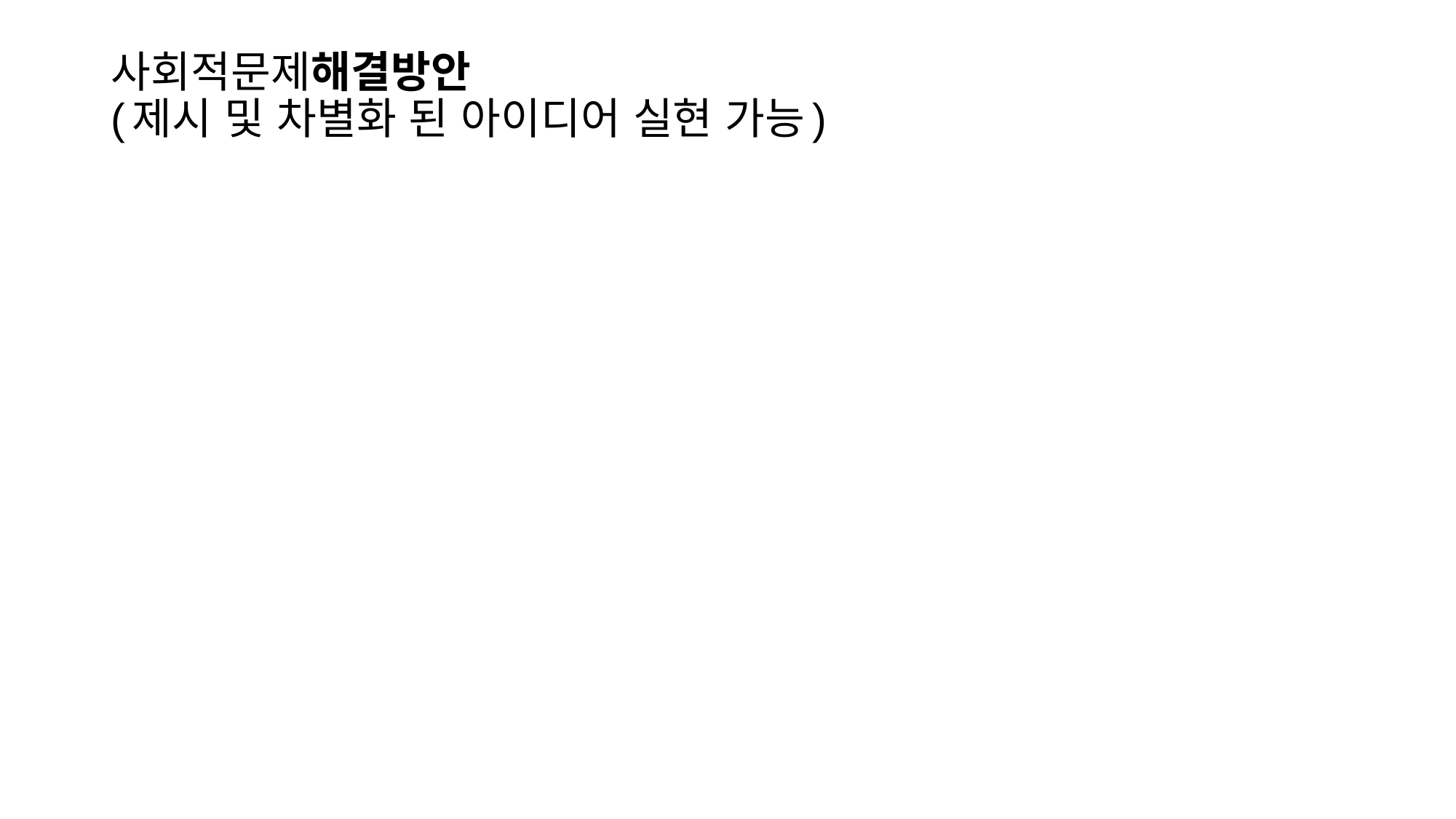

# 사회적문제해결방안 (제시 및 차별화 된 아이디어 실현 가능)